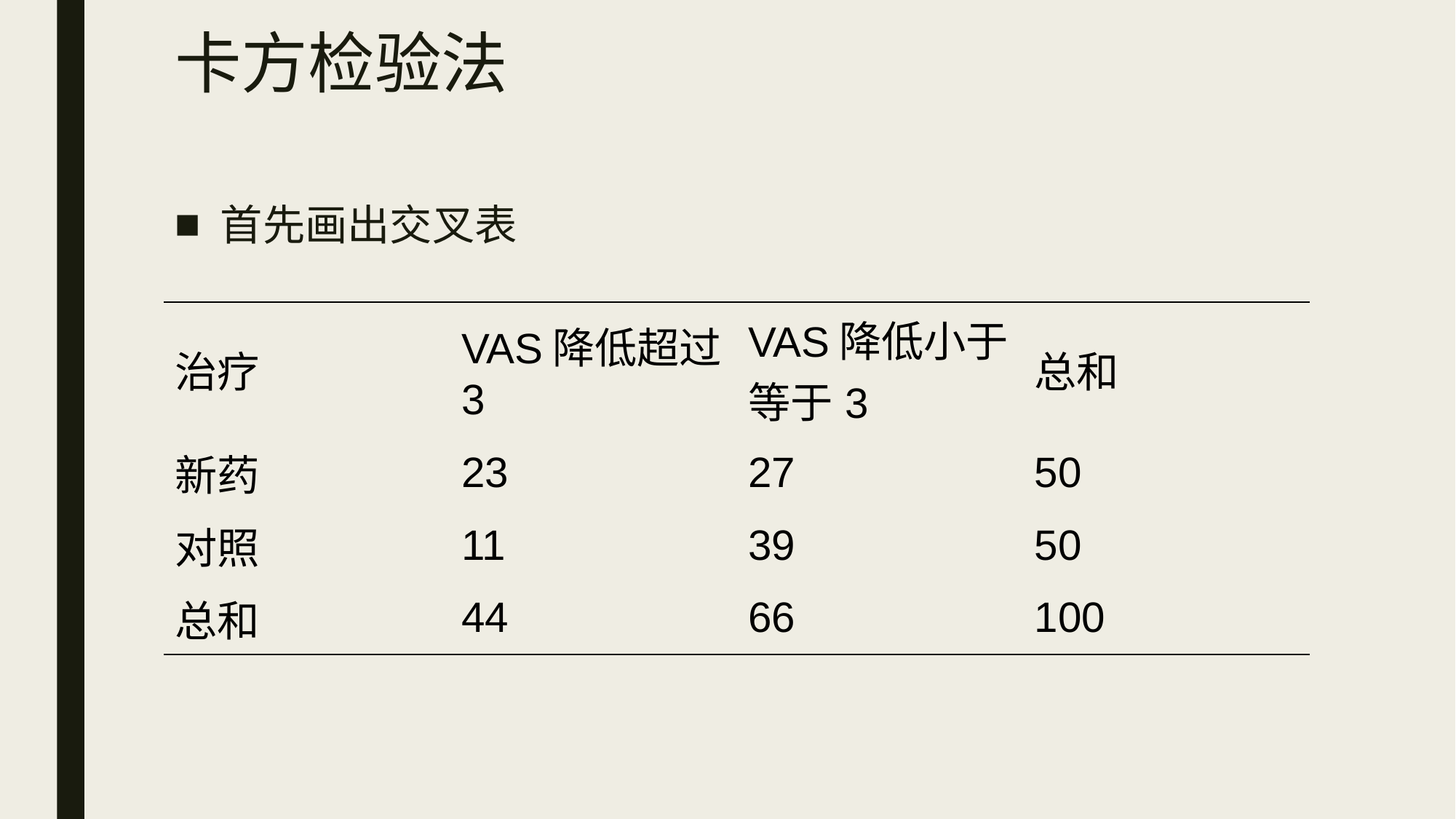

# 卡方检验法
首先画出交叉表
| 治疗 | VAS降低超过3 | VAS降低小于等于3 | 总和 |
| --- | --- | --- | --- |
| 新药 | 23 | 27 | 50 |
| 对照 | 11 | 39 | 50 |
| 总和 | 44 | 66 | 100 |